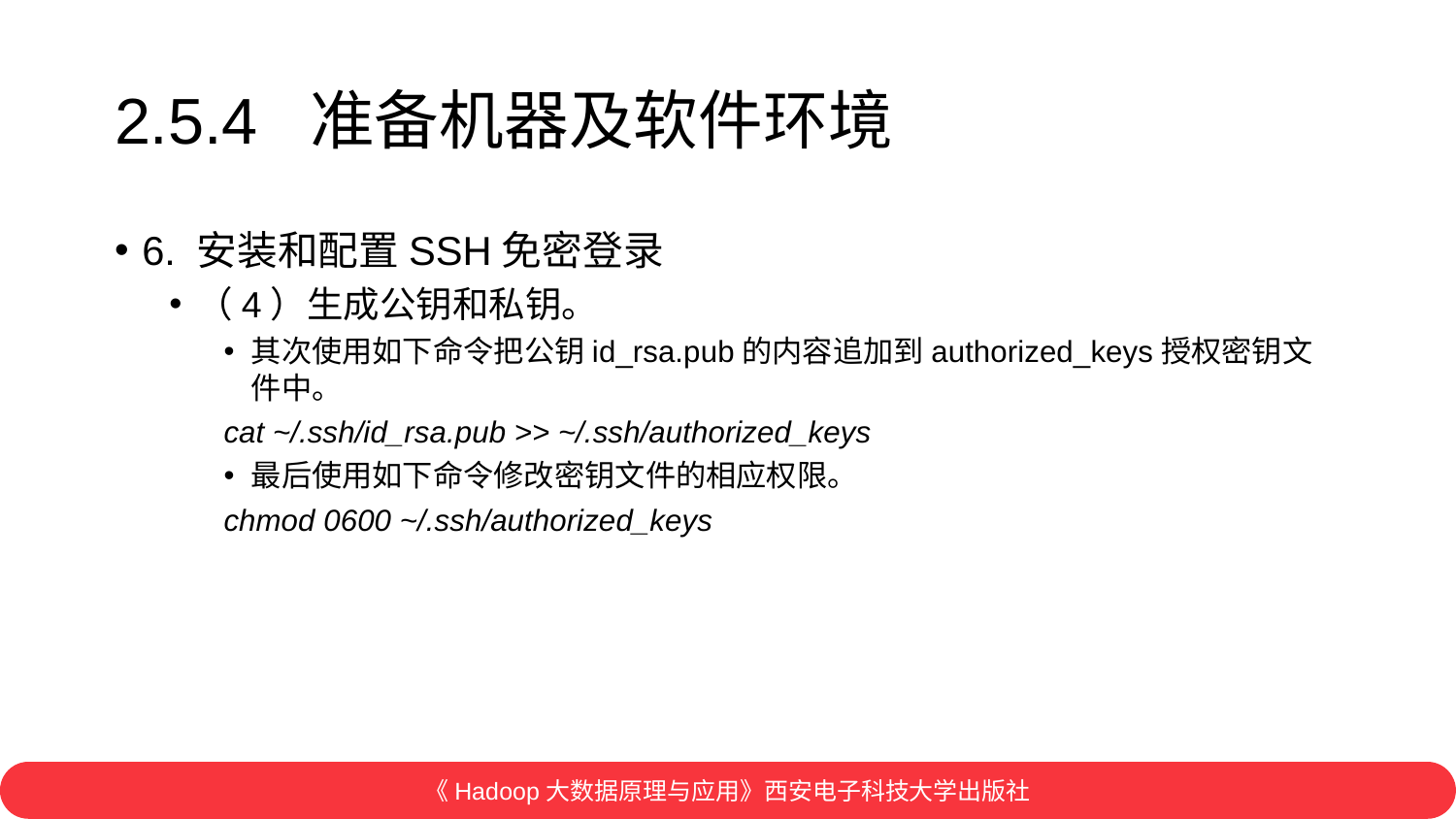

# 2.5.4  准备机器及软件环境
6. 安装和配置SSH免密登录
（4）生成公钥和私钥。
其次使用如下命令把公钥id_rsa.pub的内容追加到authorized_keys授权密钥文件中。
cat ~/.ssh/id_rsa.pub >> ~/.ssh/authorized_keys
最后使用如下命令修改密钥文件的相应权限。
chmod 0600 ~/.ssh/authorized_keys